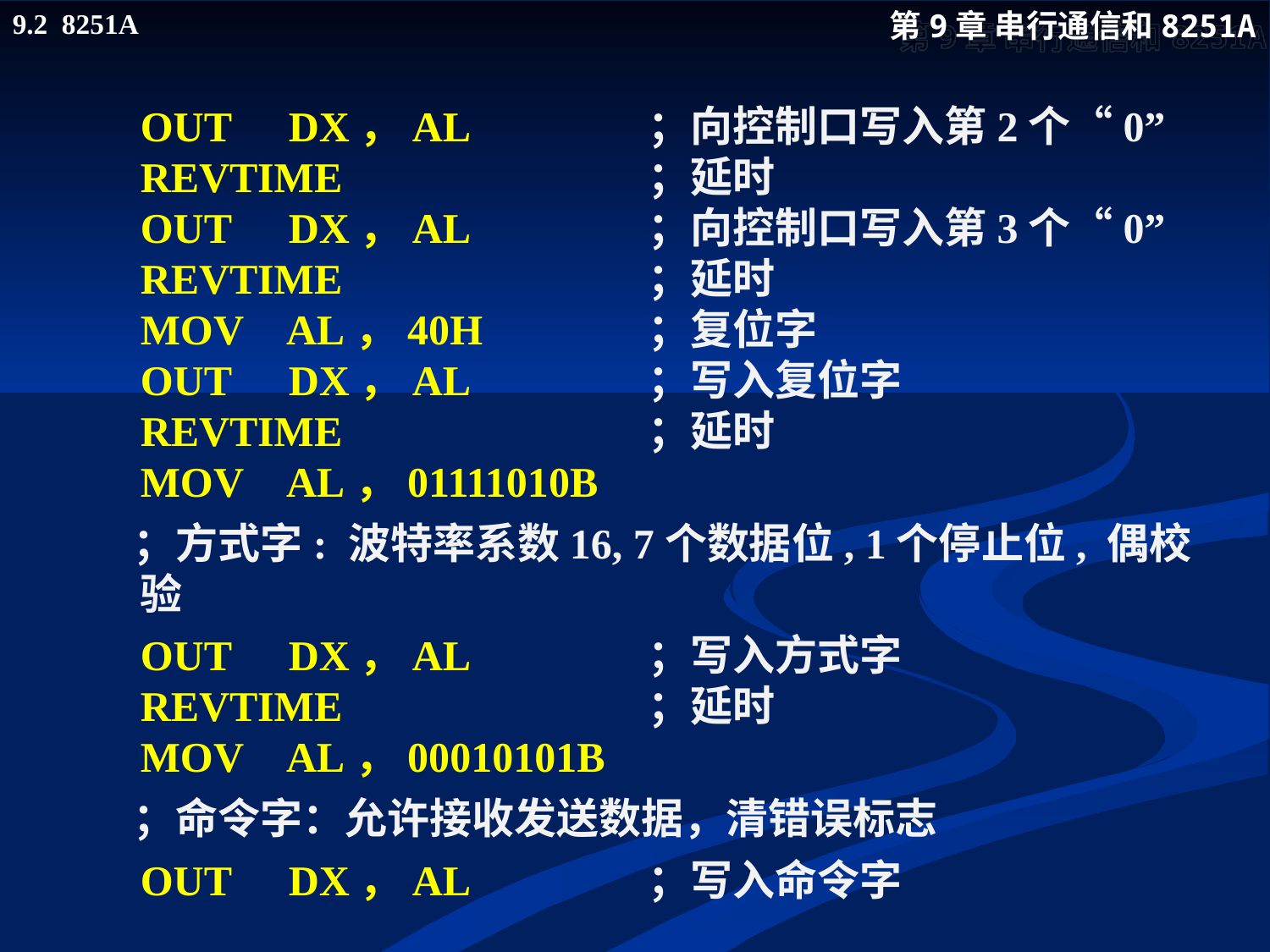

OUT	  DX，AL		；向控制口写入第2个“0”
       REVTIME			；延时
	OUT	  DX，AL		；向控制口写入第3个“0”
       REVTIME			；延时
       MOV	  AL，40H		；复位字
       OUT	  DX，AL		；写入复位字
       REVTIME			；延时
       MOV	  AL，01111010B
      ；方式字: 波特率系数16, 7个数据位, 1个停止位, 偶校验
       OUT	  DX，AL		；写入方式字
       REVTIME			；延时
       MOV	  AL，00010101B
      ；命令字：允许接收发送数据，清错误标志
       OUT	  DX，AL		；写入命令字